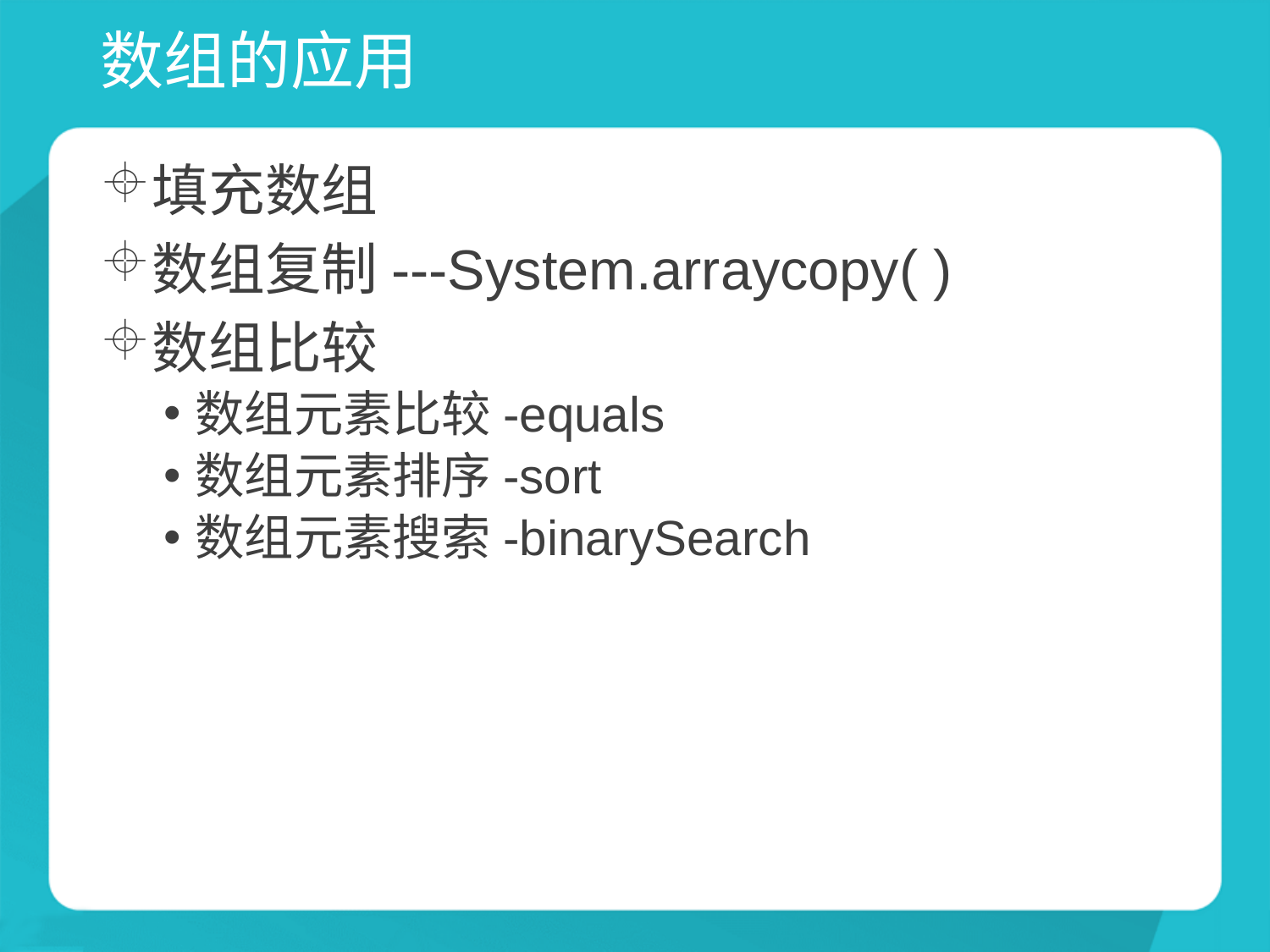

# 数组的应用
填充数组
数组复制---System.arraycopy( )
数组比较
数组元素比较-equals
数组元素排序-sort
数组元素搜索-binarySearch